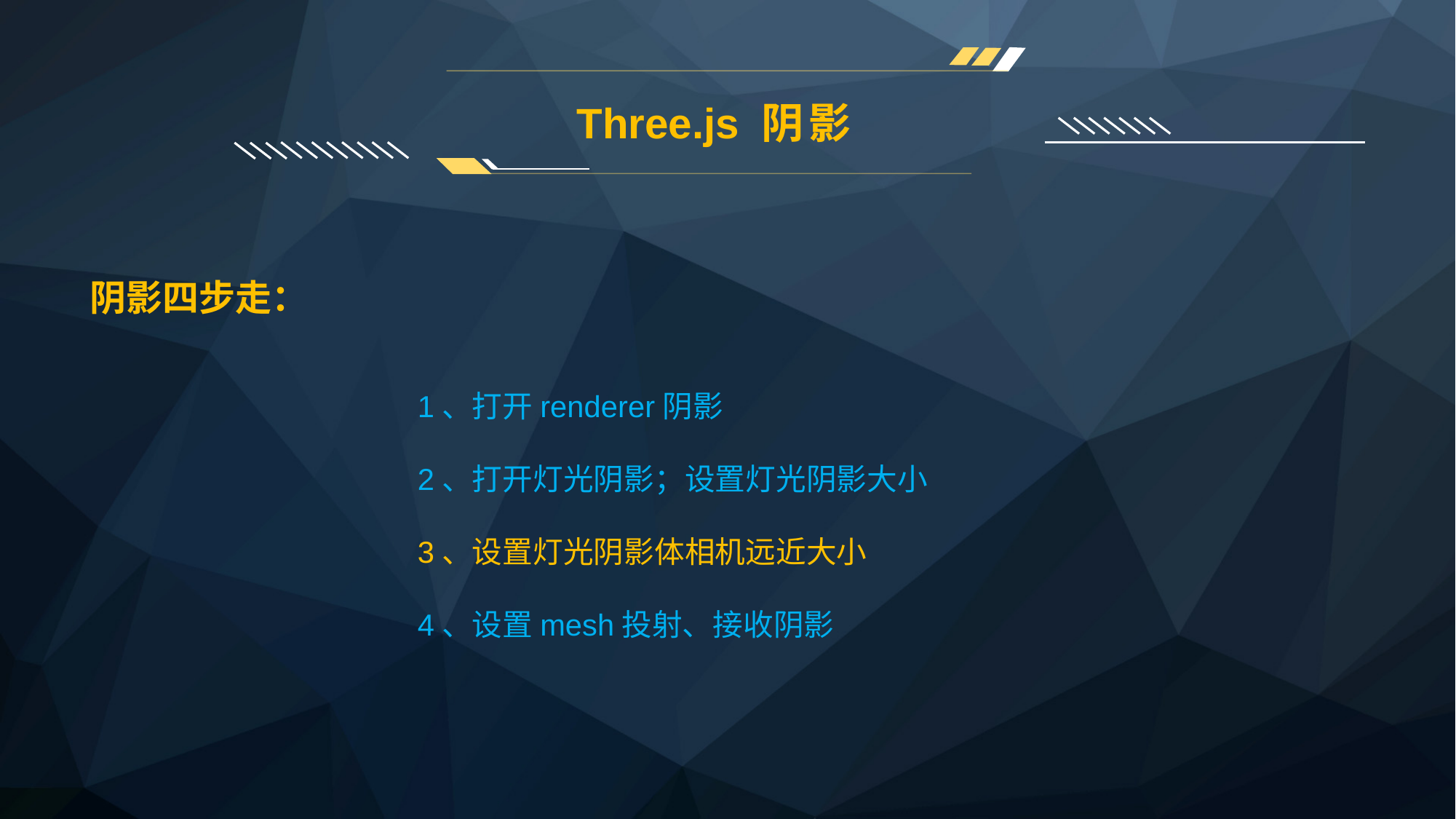

Three.js 阴影

阴影四步走：
1、打开renderer阴影

2、打开灯光阴影；设置灯光阴影大小

3、设置灯光阴影体相机远近大小

4、设置mesh投射、接收阴影